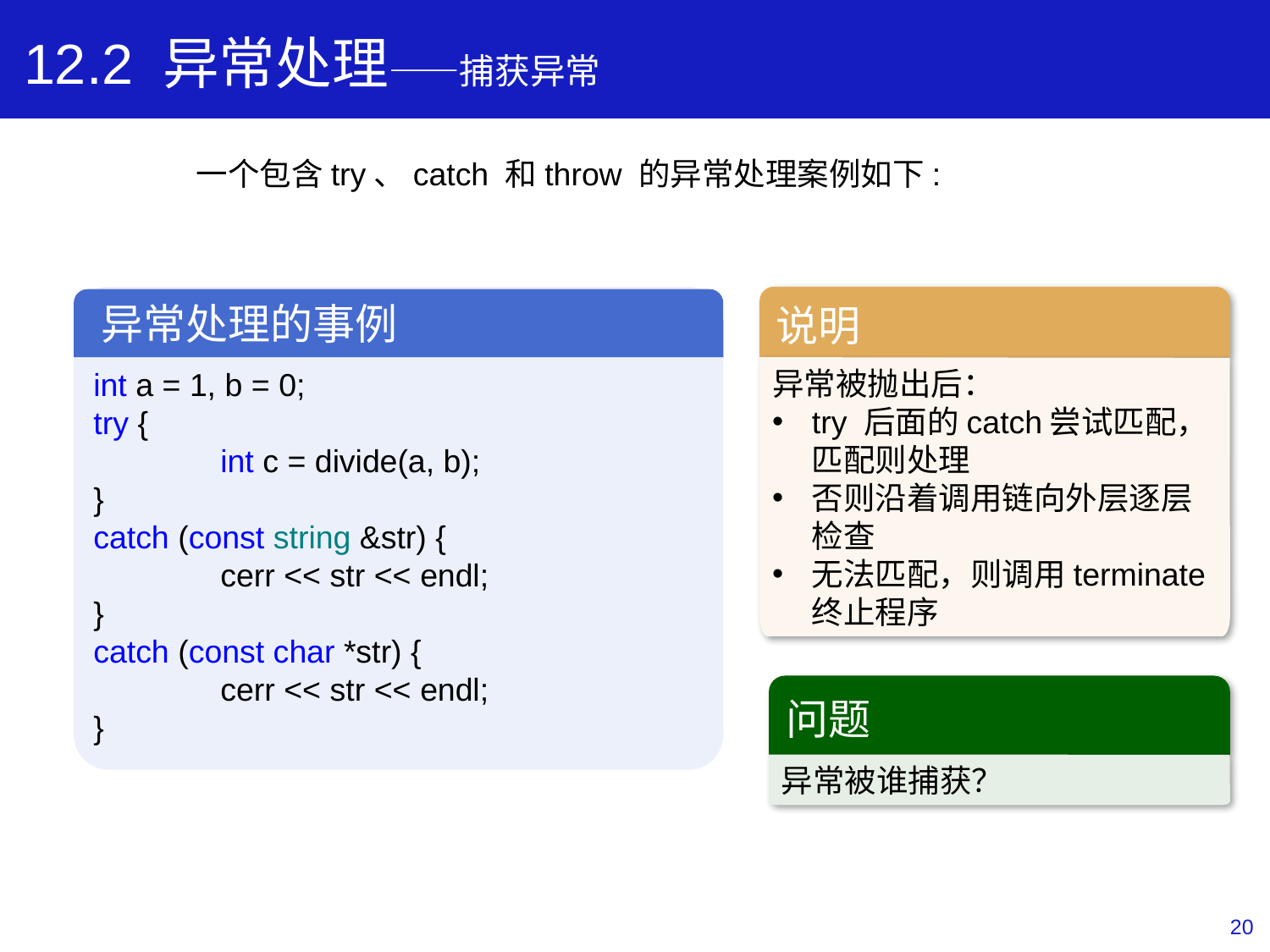

12.2 异常处理——捕获异常
	一个包含try、catch 和throw 的异常处理案例如下:
说明
异常被抛出后：
try 后面的catch尝试匹配，匹配则处理
否则沿着调用链向外层逐层检查
无法匹配，则调用terminate 终止程序

异常处理的事例
int a = 1, b = 0;
try {
	int c = divide(a, b);
}
catch (const string &str) {
	cerr << str << endl;
}
catch (const char *str) {
	cerr << str << endl;
}
问题
异常被谁捕获？
20